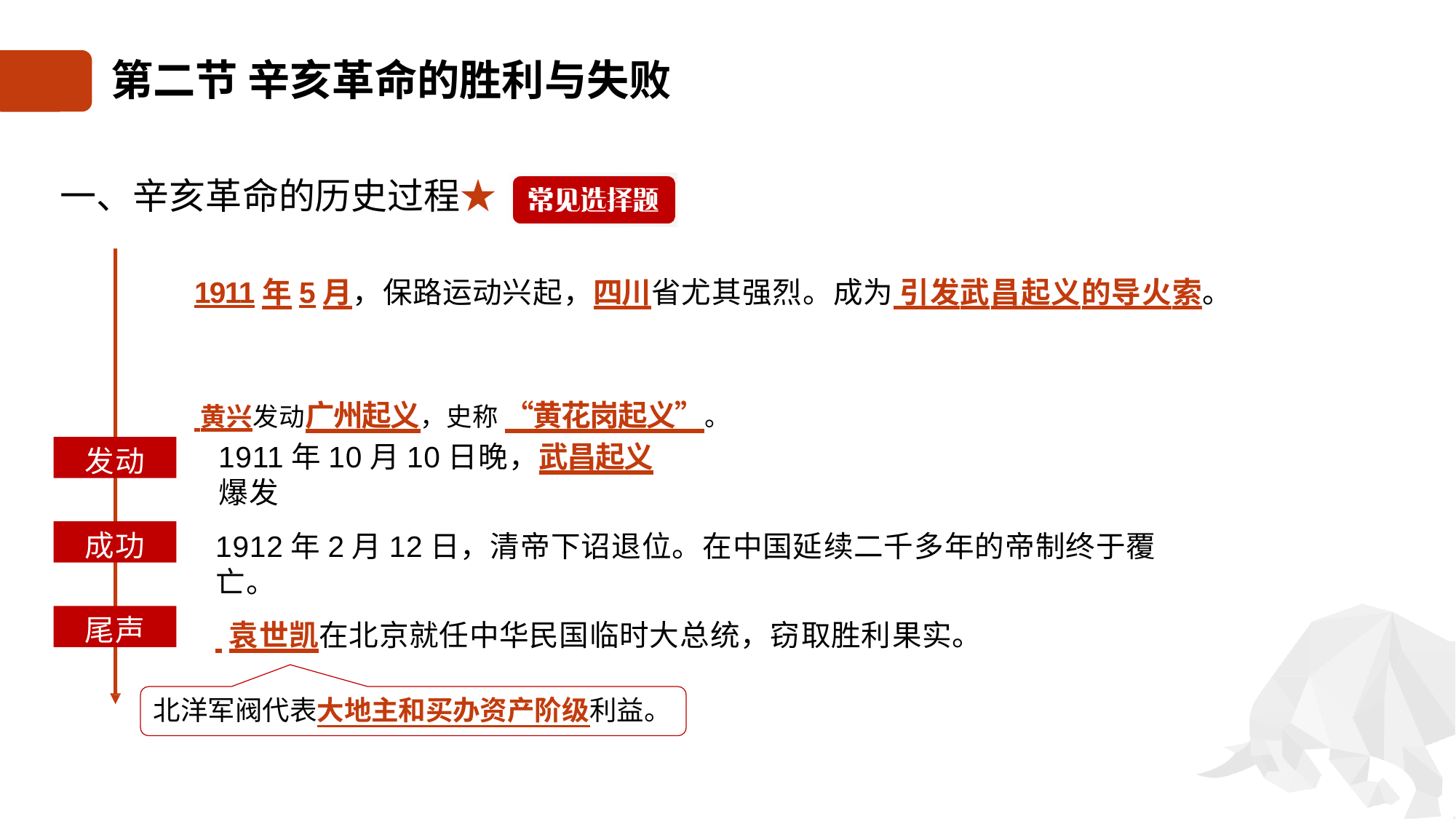

# 第二节 辛亥革命的胜利与失败
一、辛亥革命的历史过程★
导火索	1911年5月，保路运动兴起，四川省尤其强烈。成为 引发武昌起义的导火索。 先导	 黄兴发动广州起义，史称 “黄花岗起义”。

1911年10月10日晚，武昌起义爆发
发动
成功
1912年2月12日，清帝下诏退位。在中国延续二千多年的帝制终于覆亡。
尾声
 袁世凯在北京就任中华民国临时大总统，窃取胜利果实。

北洋军阀代表大地主和买办资产阶级利益。